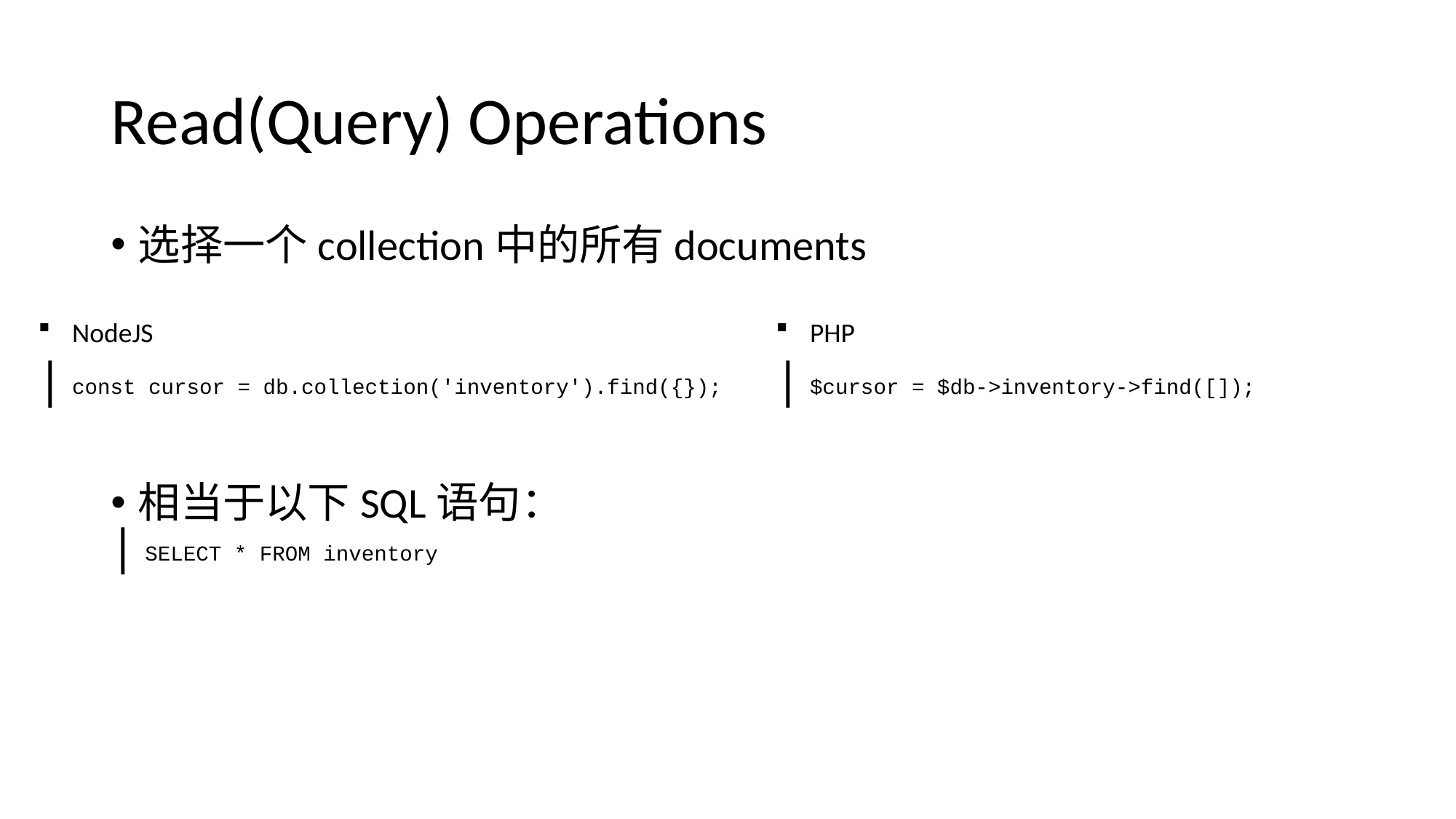

# Read(Query) Operations
选择一个collection中的所有documents

NodeJS

const cursor = db.collection('inventory').find({});

PHP

$cursor = $db->inventory->find([]);
相当于以下SQL语句：
SELECT * FROM inventory